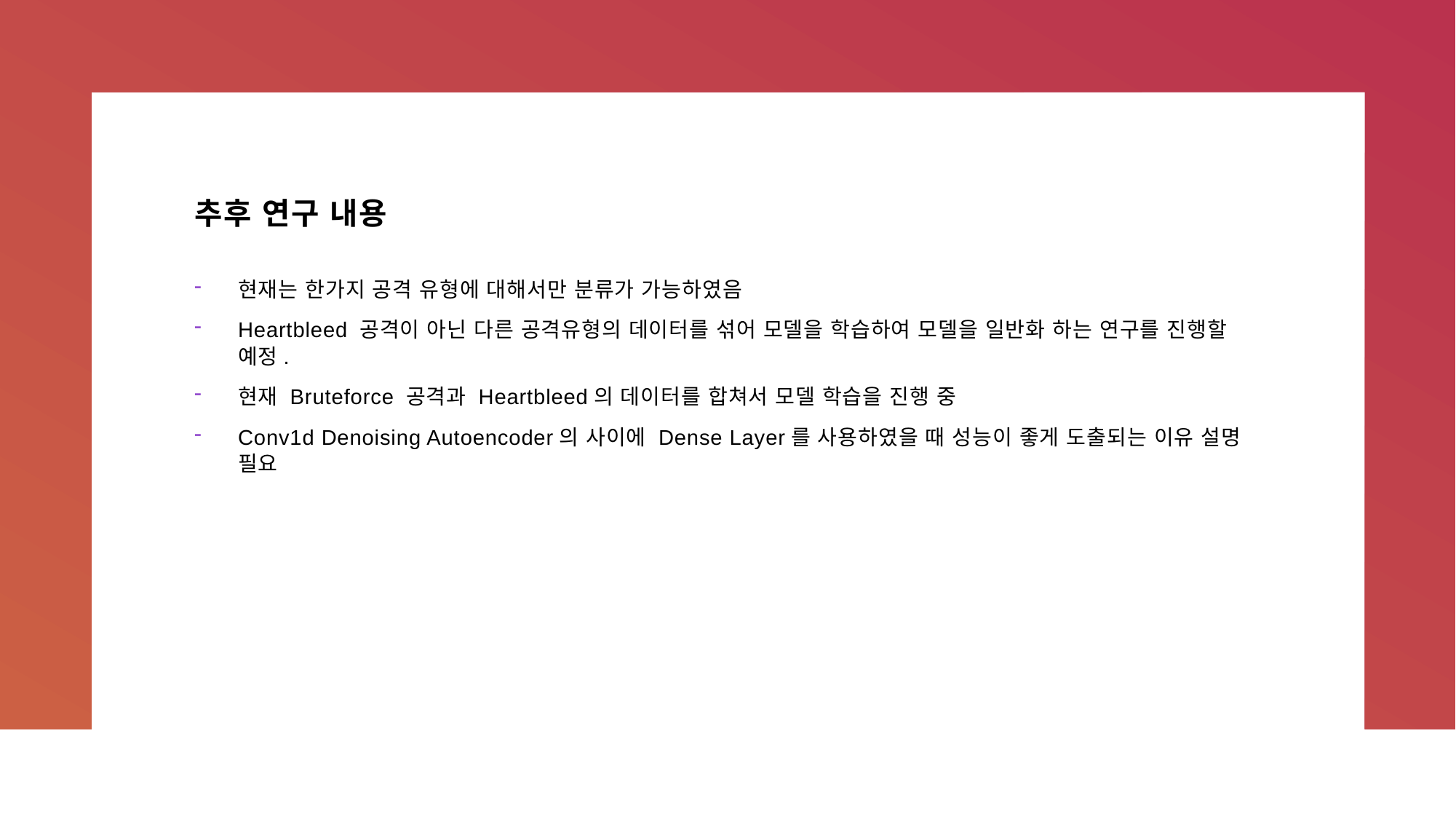

# 추후 연구 내용
현재는 한가지 공격 유형에 대해서만 분류가 가능하였음
Heartbleed 공격이 아닌 다른 공격유형의 데이터를 섞어 모델을 학습하여 모델을 일반화 하는 연구를 진행할 예정.
현재 Bruteforce 공격과 Heartbleed의 데이터를 합쳐서 모델 학습을 진행 중
Conv1d Denoising Autoencoder의 사이에 Dense Layer를 사용하였을 때 성능이 좋게 도출되는 이유 설명 필요